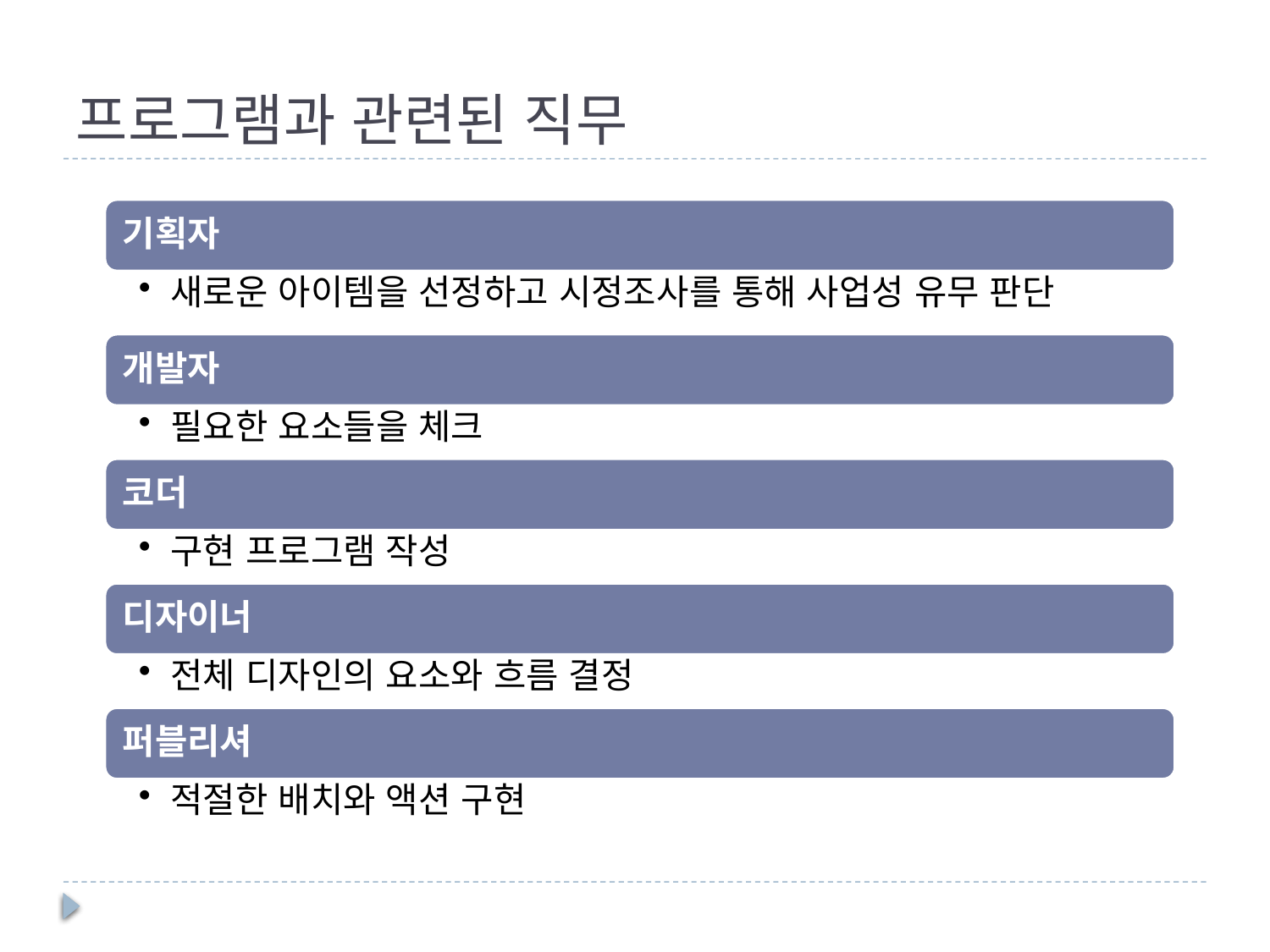

# 프로그램과 관련된 직무
기획자
새로운 아이템을 선정하고 시정조사를 통해 사업성 유무 판단
개발자
필요한 요소들을 체크
코더
구현 프로그램 작성
디자이너
전체 디자인의 요소와 흐름 결정
퍼블리셔
적절한 배치와 액션 구현